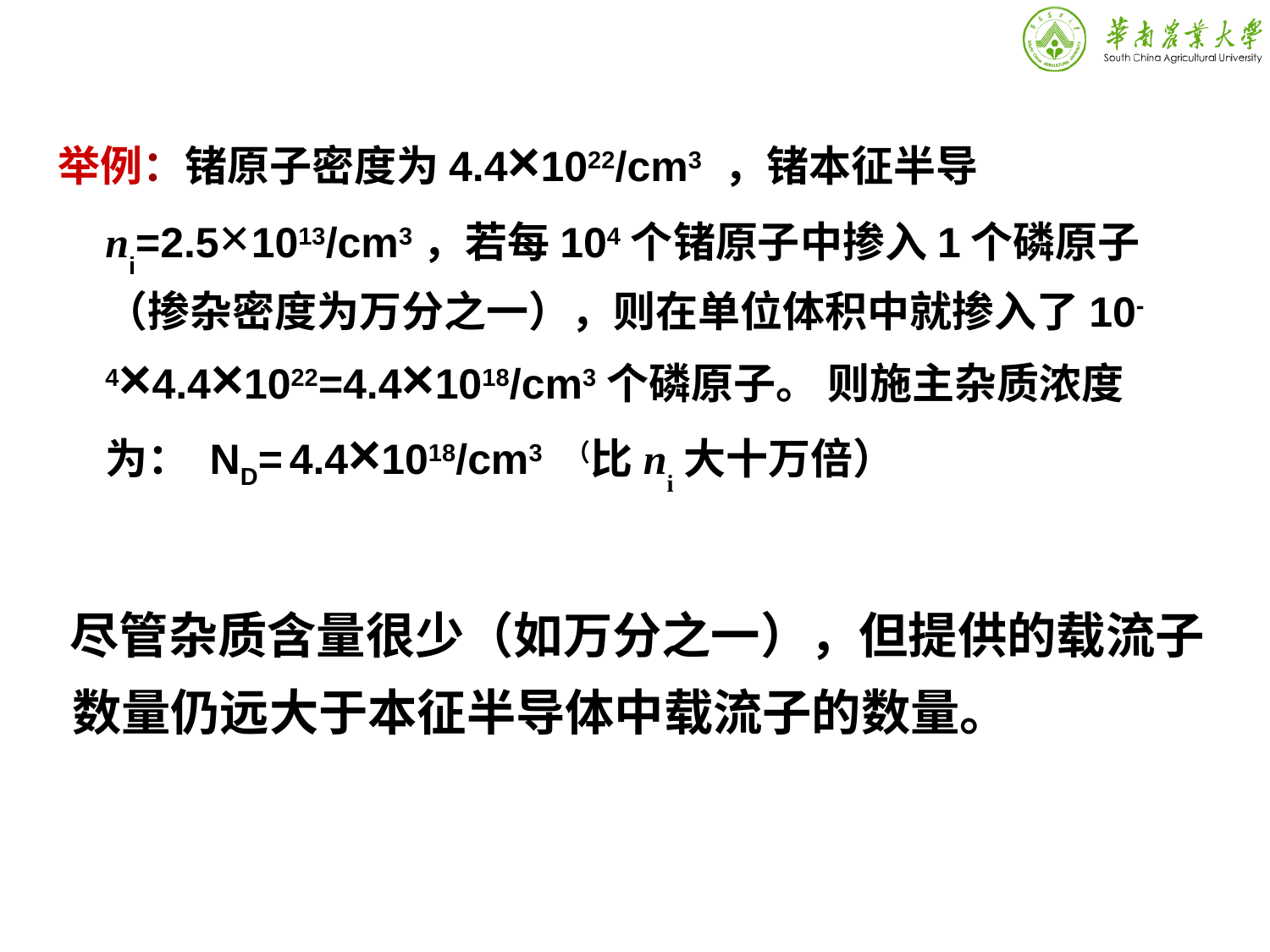

举例：锗原子密度为4.4×1022/cm3 ，锗本征半导ni=2.5×1013/cm3，若每104个锗原子中掺入1个磷原子（掺杂密度为万分之一），则在单位体积中就掺入了10-4×4.4×1022=4.4×1018/cm3个磷原子。 则施主杂质浓度为： ND= 4.4×1018/cm3  （比ni大十万倍）
   尽管杂质含量很少（如万分之一），但提供的载流子数量仍远大于本征半导体中载流子的数量。